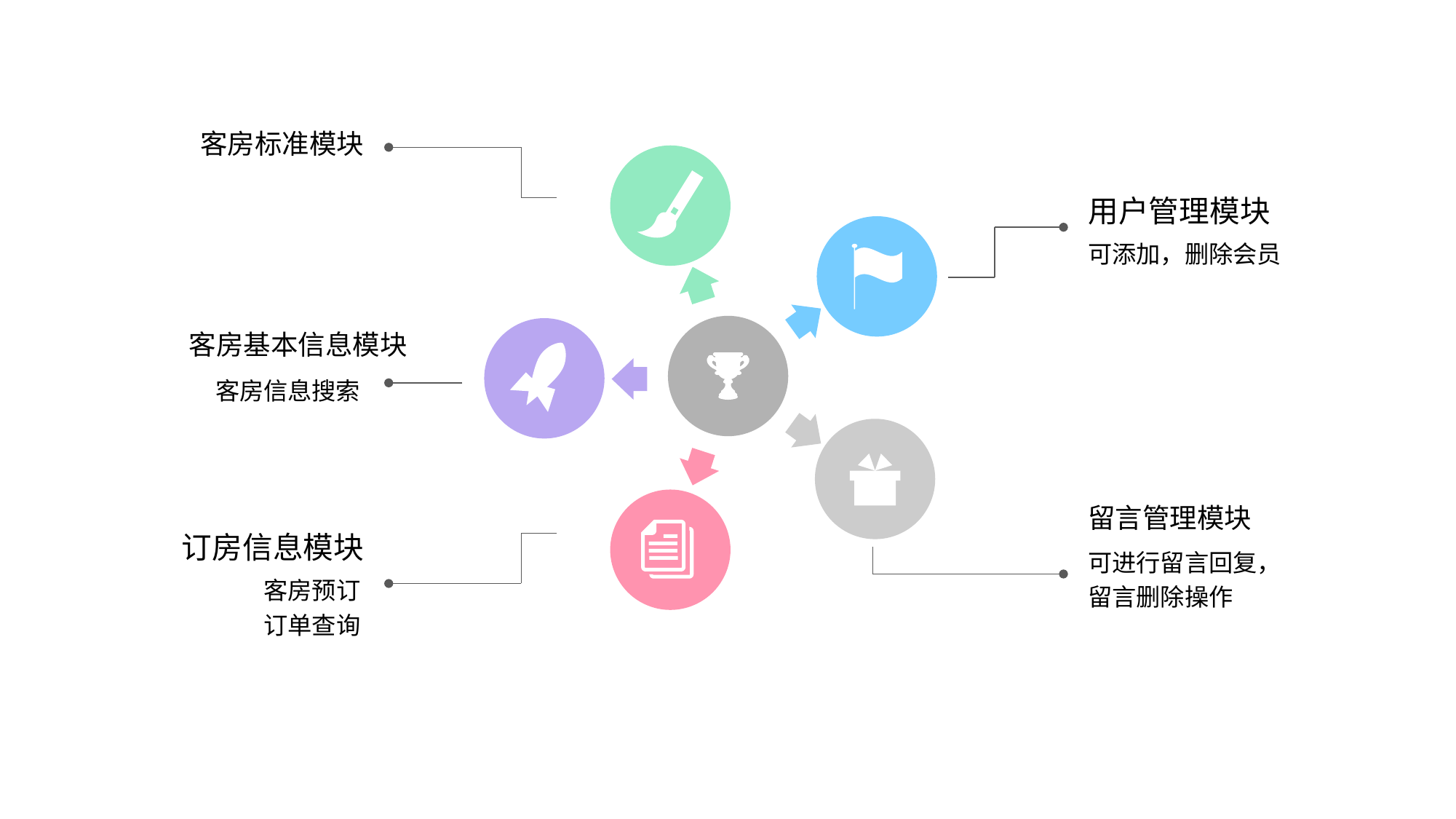

客房标准模块

用户管理模块

可添加，删除会员

客房基本信息模块

客房信息搜索

留言管理模块
订房信息模块
可进行留言回复，留言删除操作
客房预订
订单查询